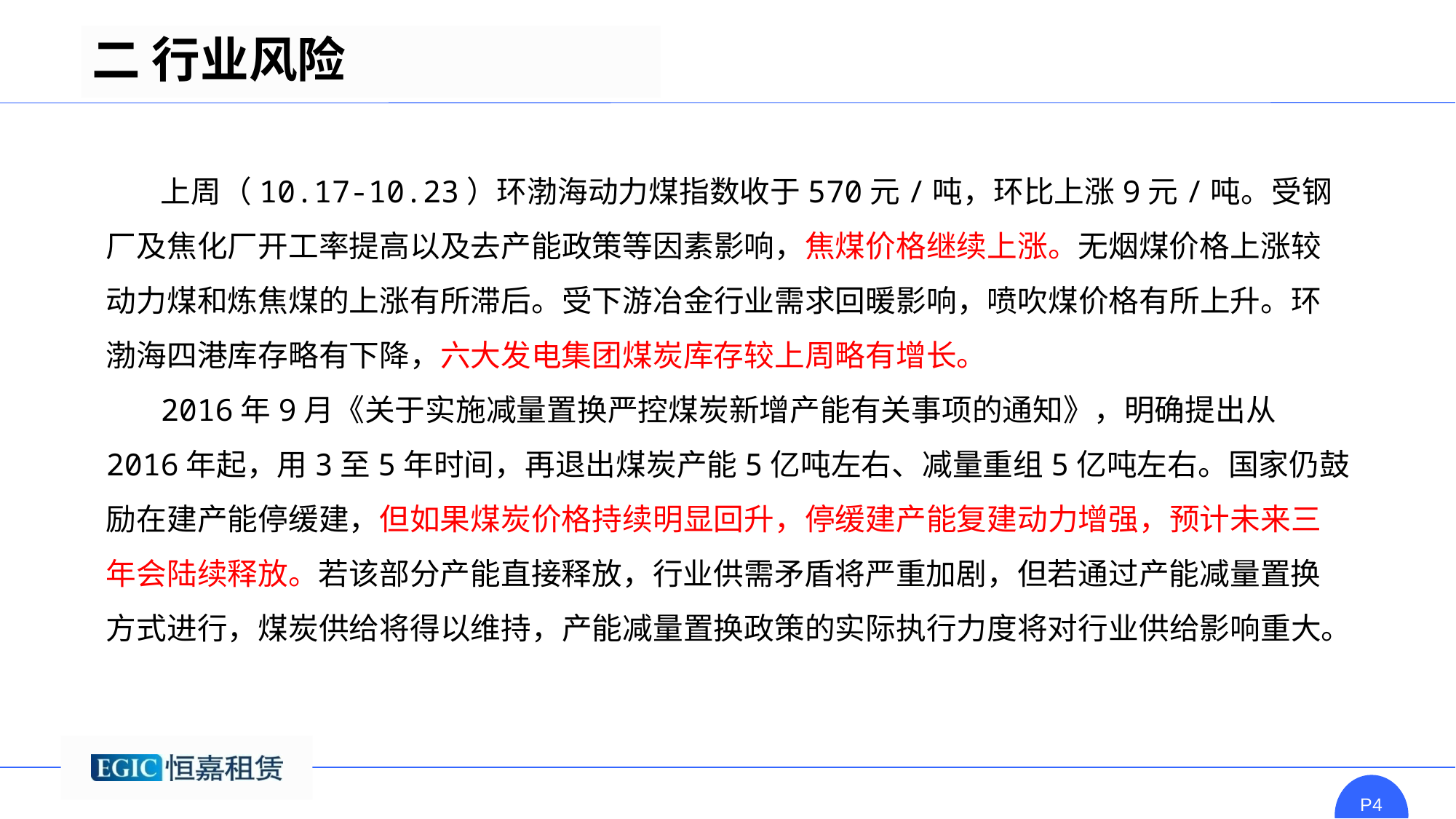

二 行业风险
上周（10.17-10.23）环渤海动力煤指数收于570元/吨，环比上涨9元/吨。受钢厂及焦化厂开工率提高以及去产能政策等因素影响，焦煤价格继续上涨。无烟煤价格上涨较动力煤和炼焦煤的上涨有所滞后。受下游冶金行业需求回暖影响，喷吹煤价格有所上升。环渤海四港库存略有下降，六大发电集团煤炭库存较上周略有增长。
2016年9月《关于实施减量置换严控煤炭新增产能有关事项的通知》，明确提出从2016年起，用3至5年时间，再退出煤炭产能5亿吨左右、减量重组5亿吨左右。国家仍鼓励在建产能停缓建，但如果煤炭价格持续明显回升，停缓建产能复建动力增强，预计未来三年会陆续释放。若该部分产能直接释放，行业供需矛盾将严重加剧，但若通过产能减量置换方式进行，煤炭供给将得以维持，产能减量置换政策的实际执行力度将对行业供给影响重大。